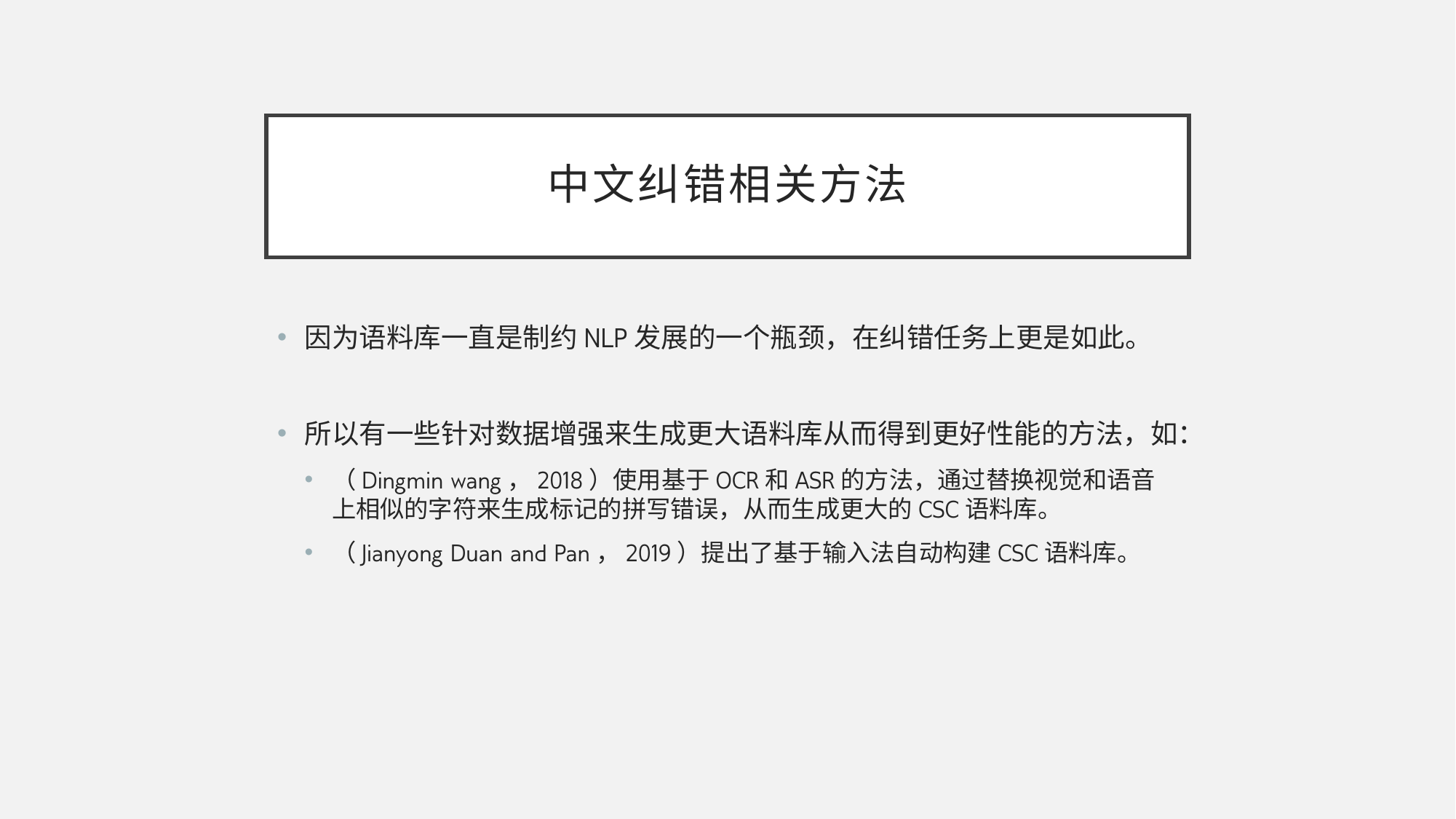

# 中文纠错相关方法
因为语料库一直是制约NLP发展的一个瓶颈，在纠错任务上更是如此。

所以有一些针对数据增强来生成更大语料库从而得到更好性能的方法，如：
（Dingmin wang，2018）使用基于OCR和ASR的方法，通过替换视觉和语音上相似的字符来生成标记的拼写错误，从而生成更大的CSC语料库。
（Jianyong Duan and Pan，2019）提出了基于输入法自动构建CSC语料库。